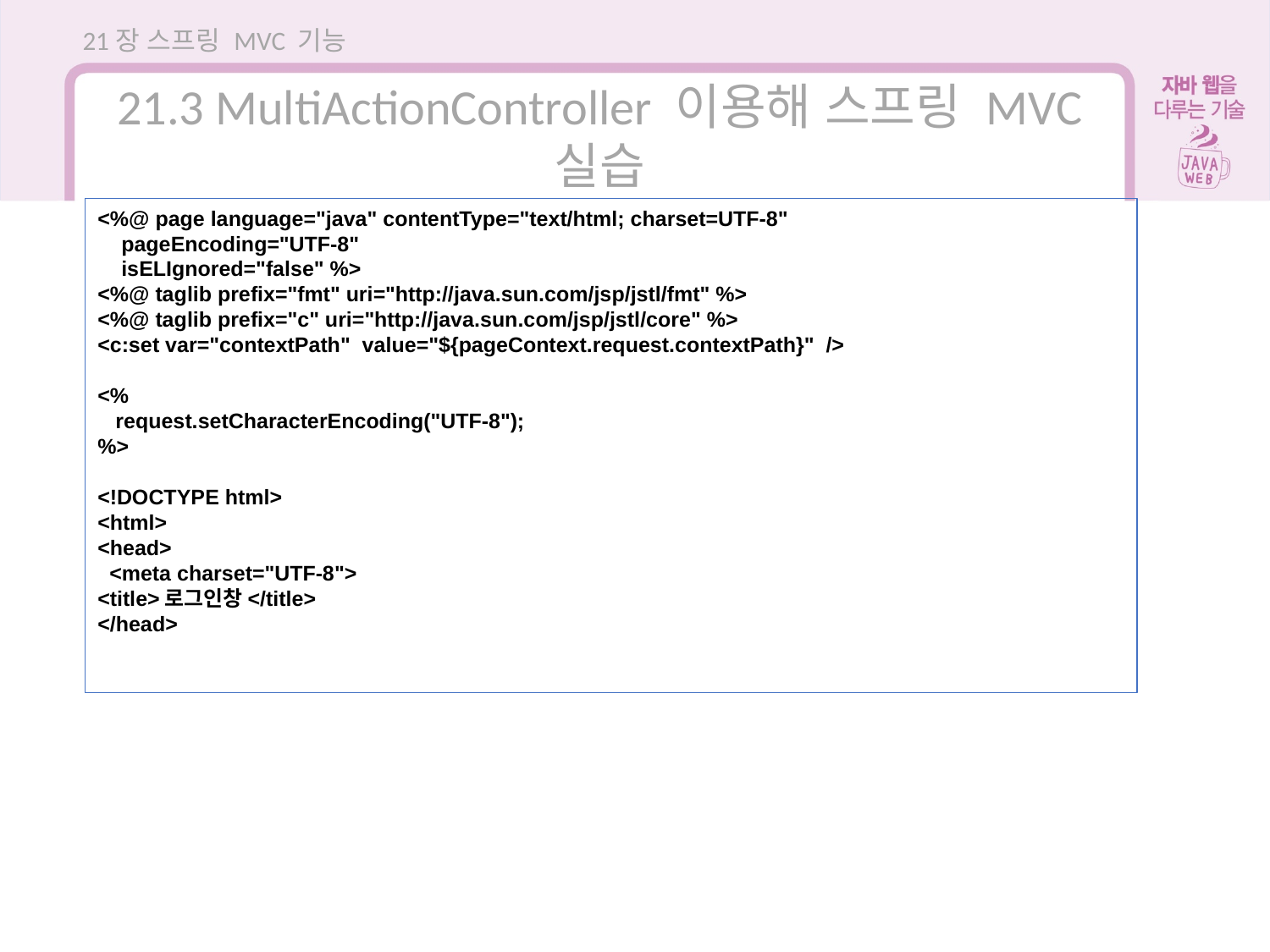

21장 스프링 MVC 기능
21.3 MultiActionController 이용해 스프링 MVC 실습
<%@ page language="java" contentType="text/html; charset=UTF-8"
    pageEncoding="UTF-8"
    isELIgnored="false" %>
<%@ taglib prefix="fmt" uri="http://java.sun.com/jsp/jstl/fmt" %>
<%@ taglib prefix="c" uri="http://java.sun.com/jsp/jstl/core" %>
<c:set var="contextPath"  value="${pageContext.request.contextPath}"  />

<%
   request.setCharacterEncoding("UTF-8");
%>

<!DOCTYPE html>
<html>
<head>
  <meta charset="UTF-8">
<title>로그인창</title>
</head>